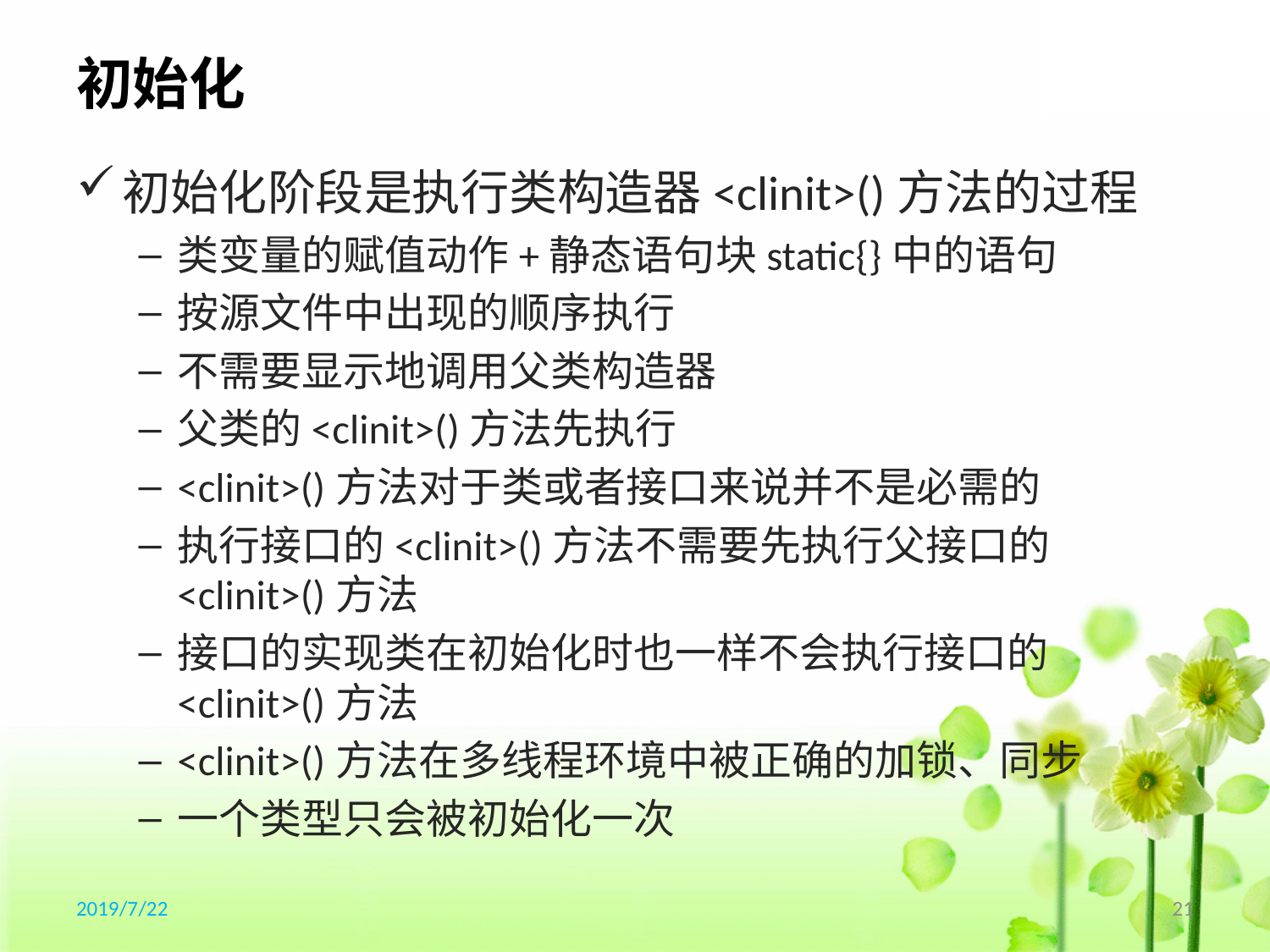

# 初始化
初始化阶段是执行类构造器<clinit>()方法的过程
类变量的赋值动作+静态语句块static{}中的语句
按源文件中出现的顺序执行
不需要显示地调用父类构造器
父类的<clinit>()方法先执行
<clinit>()方法对于类或者接口来说并不是必需的
执行接口的<clinit>()方法不需要先执行父接口的<clinit>()方法
接口的实现类在初始化时也一样不会执行接口的<clinit>()方法
<clinit>()方法在多线程环境中被正确的加锁、同步
一个类型只会被初始化一次

2019/7/22
21